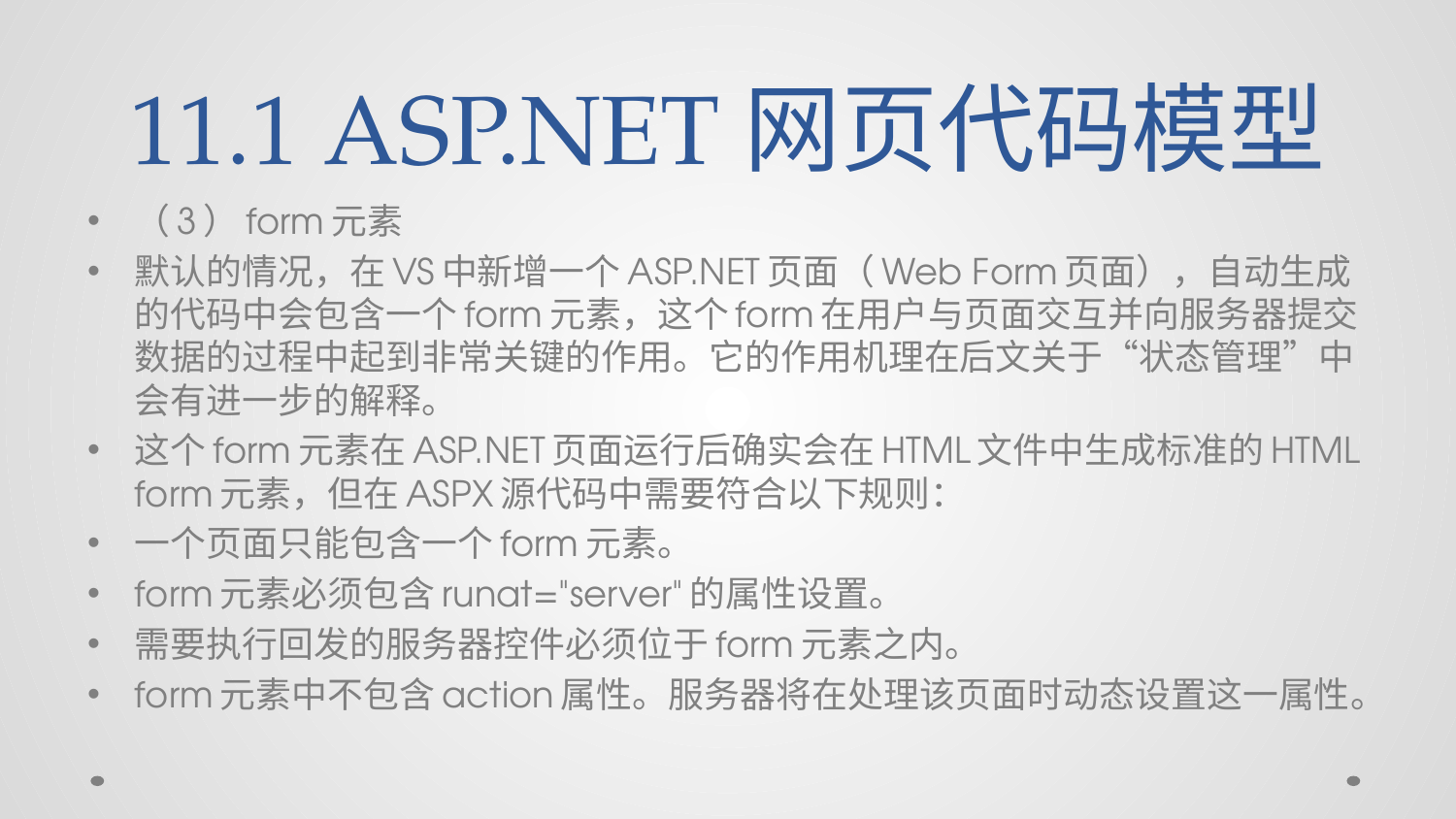

# 11.1 ASP.NET网页代码模型
（3）form元素
默认的情况，在VS中新增一个ASP.NET页面（Web Form页面），自动生成的代码中会包含一个form元素，这个form在用户与页面交互并向服务器提交数据的过程中起到非常关键的作用。它的作用机理在后文关于“状态管理”中会有进一步的解释。
这个form元素在ASP.NET页面运行后确实会在HTML文件中生成标准的HTML form元素，但在ASPX源代码中需要符合以下规则：
一个页面只能包含一个form元素。
form元素必须包含runat="server"的属性设置。
需要执行回发的服务器控件必须位于form元素之内。
form元素中不包含action属性。服务器将在处理该页面时动态设置这一属性。